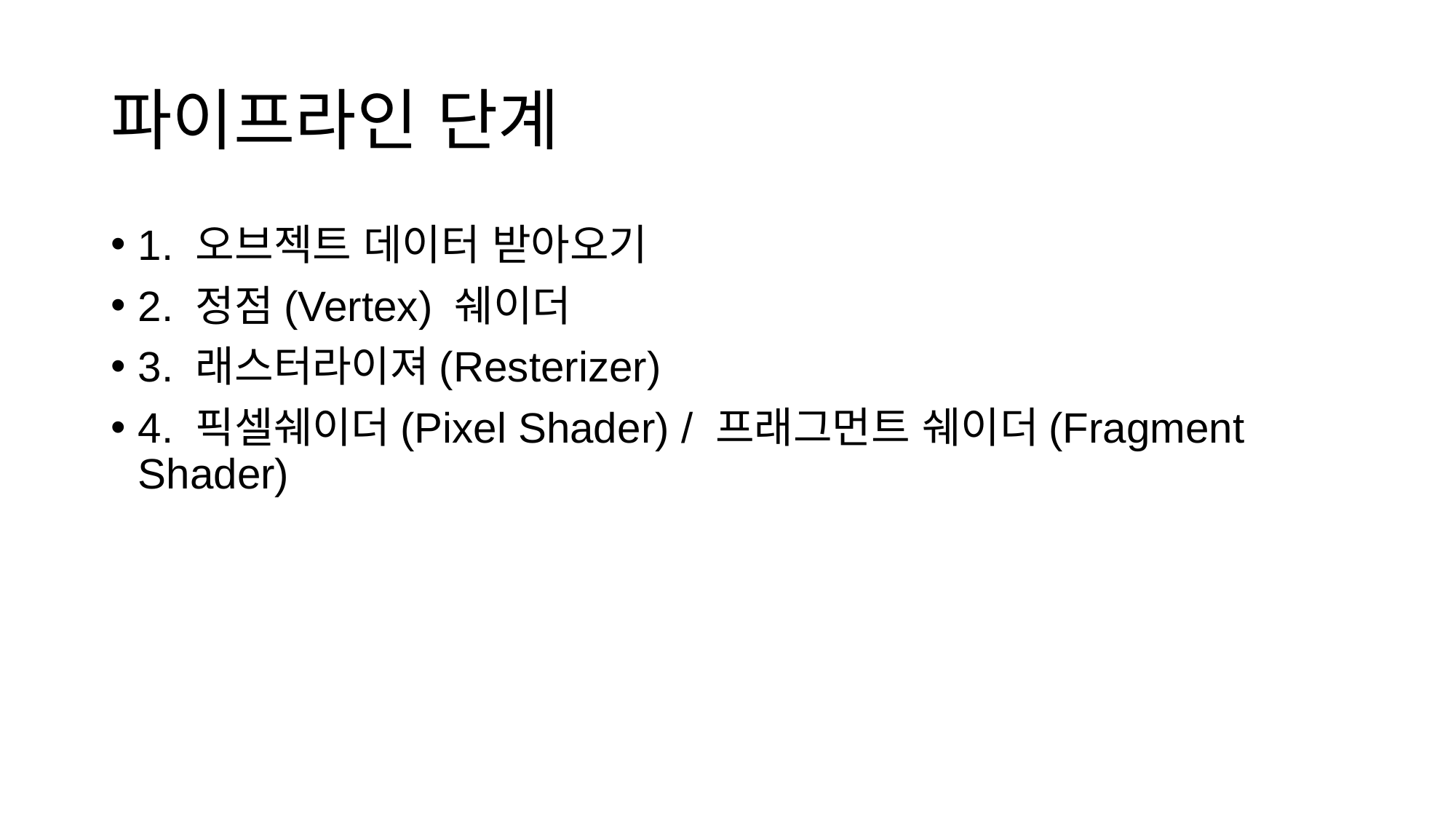

# 파이프라인 단계
1. 오브젝트 데이터 받아오기
2. 정점(Vertex) 쉐이더
3. 래스터라이져(Resterizer)
4. 픽셀쉐이더(Pixel Shader) / 프래그먼트 쉐이더(Fragment Shader)